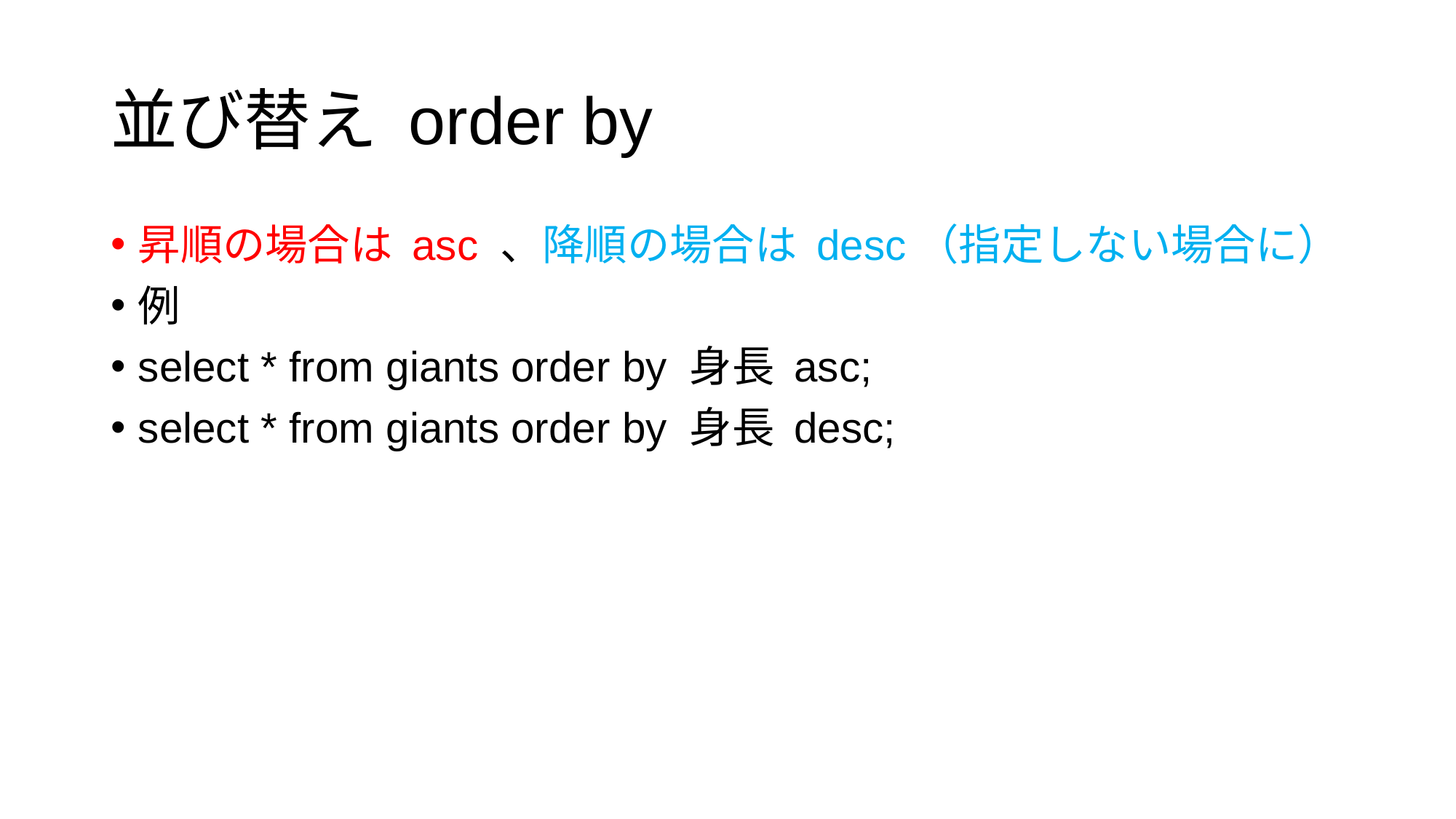

# 並び替え order by
昇順の場合は asc 、降順の場合は desc（指定しない場合に）
例
select * from giants order by 身長 asc;
select * from giants order by 身長 desc;